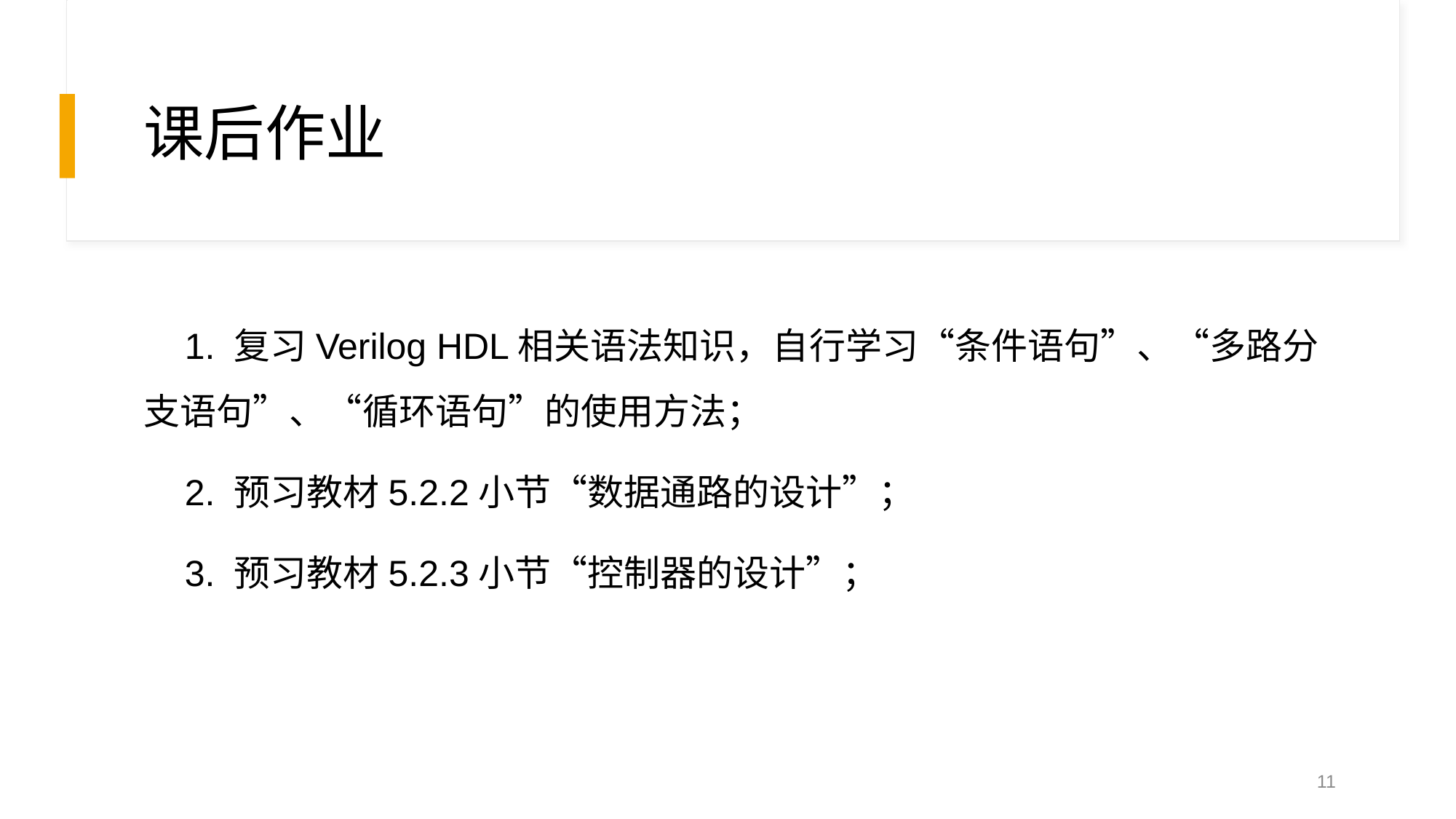

# 课后作业
    1. 复习Verilog HDL相关语法知识，自行学习“条件语句”、“多路分支语句”、“循环语句”的使用方法；
    2. 预习教材5.2.2小节“数据通路的设计”；
    3. 预习教材5.2.3小节“控制器的设计”；
11